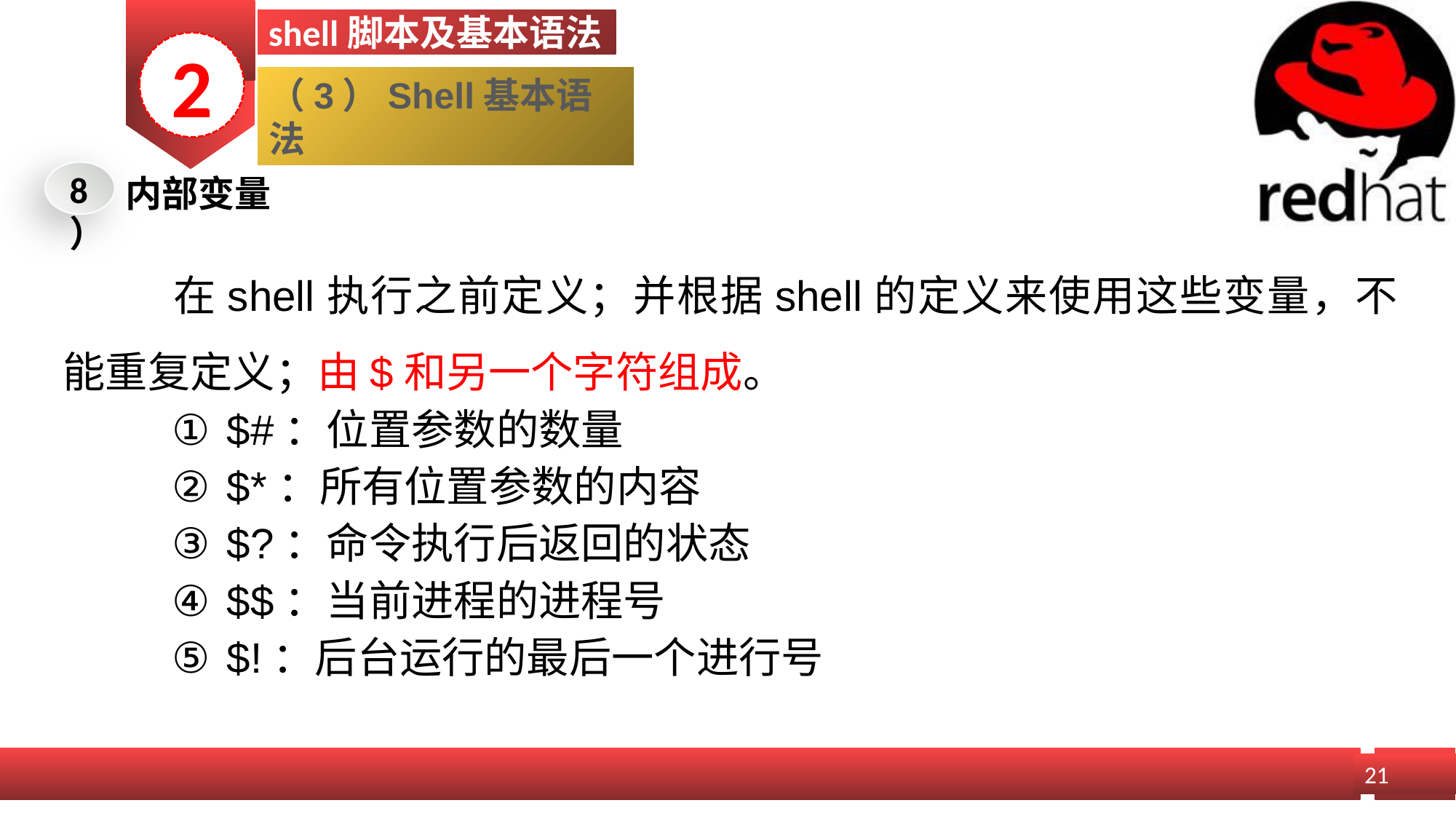

shell脚本及基本语法
2
（3）Shell基本语法
8）

内部变量
	在shell执行之前定义；并根据shell的定义来使用这些变量，不能重复定义；由$和另一个字符组成。
$#：位置参数的数量
$*：所有位置参数的内容
$?：命令执行后返回的状态
$$：当前进程的进程号
$!：后台运行的最后一个进行号